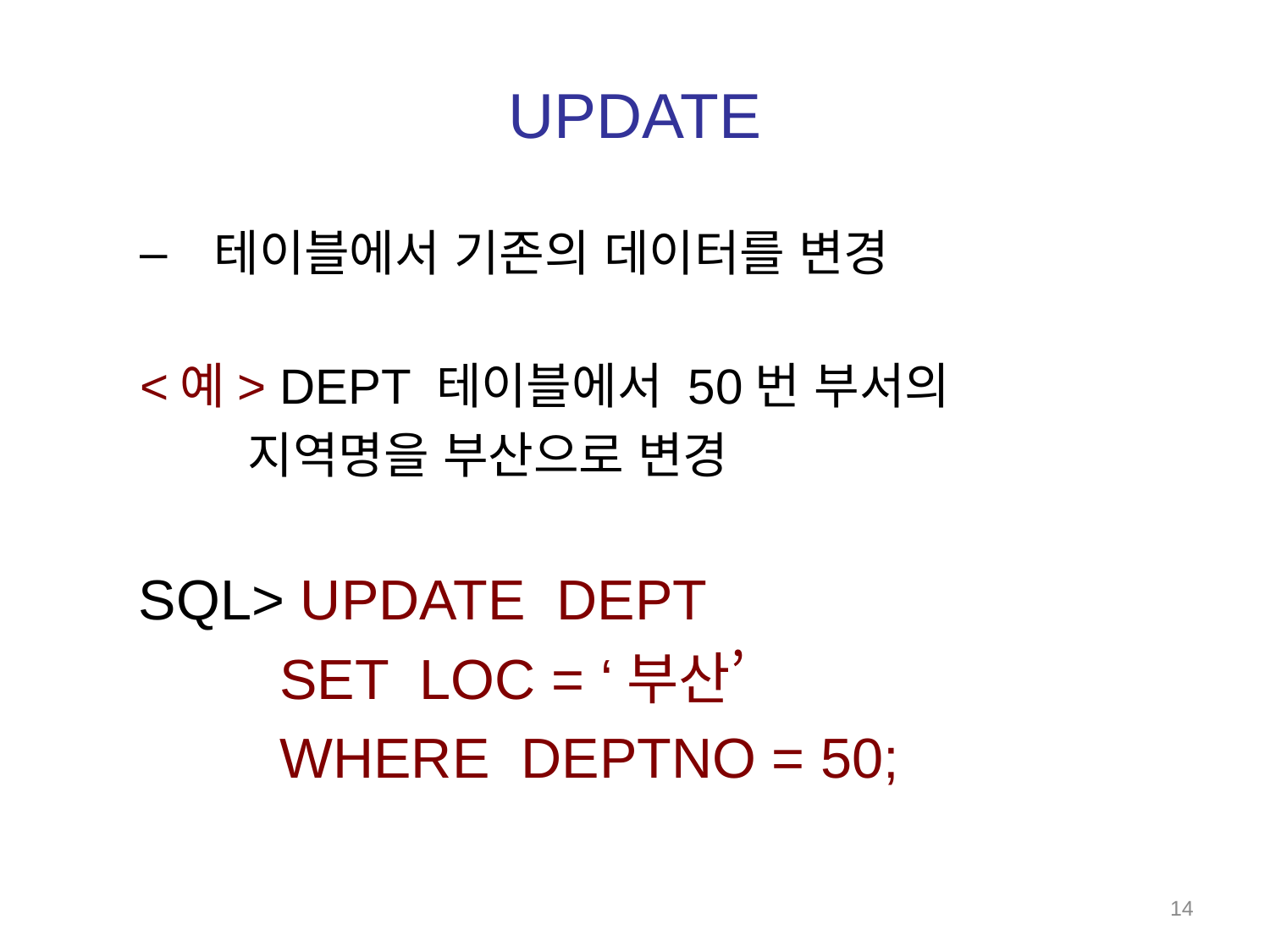

# UPDATE
테이블에서 기존의 데이터를 변경

<예> DEPT 테이블에서 50번 부서의
       지역명을 부산으로 변경

    SQL> UPDATE  DEPT
             SET  LOC = ‘부산’
             WHERE  DEPTNO = 50;
14